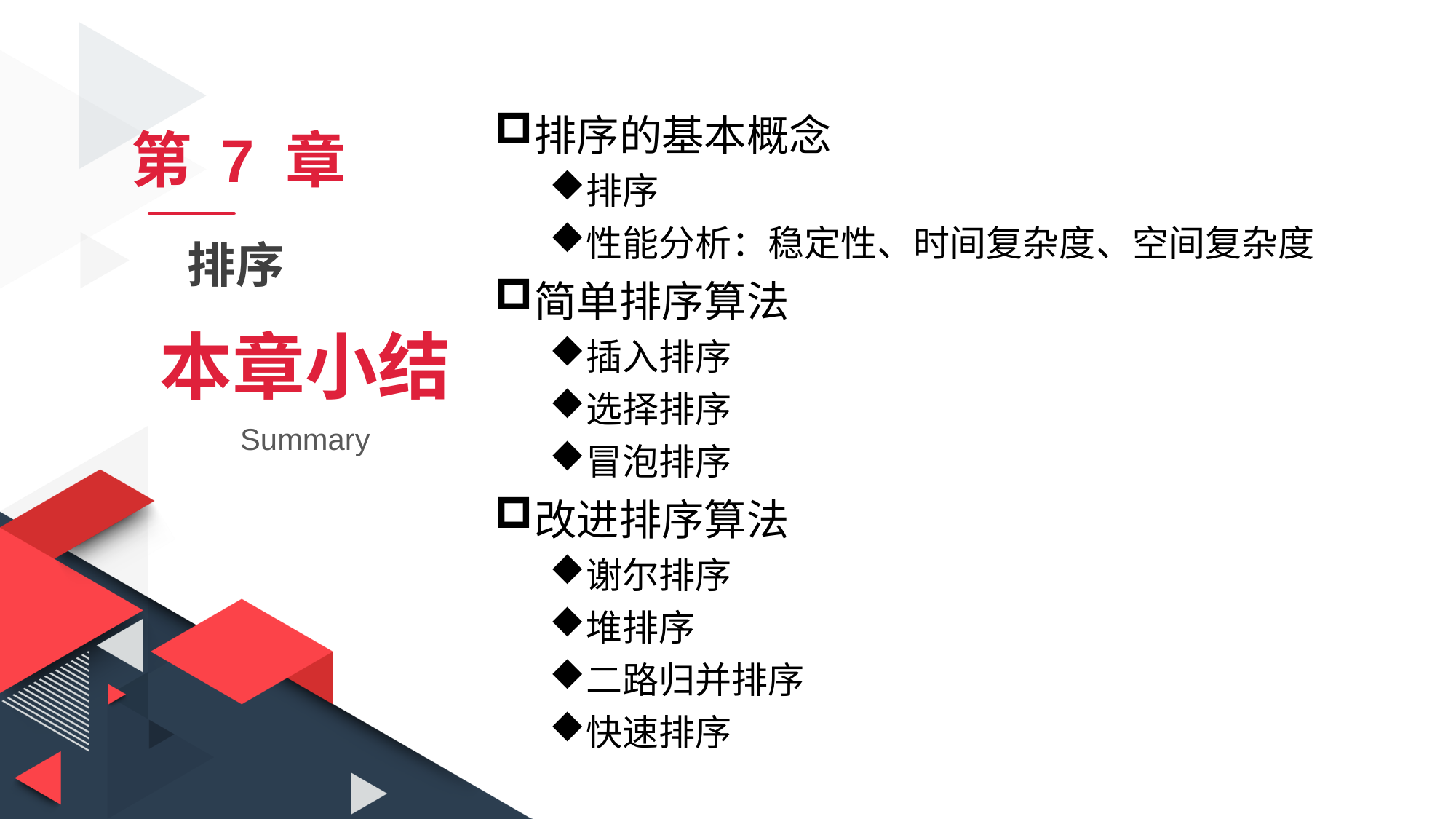

排序的基本概念
排序
性能分析：稳定性、时间复杂度、空间复杂度
简单排序算法
插入排序
选择排序
冒泡排序
改进排序算法
谢尔排序
堆排序
二路归并排序
快速排序

第 7 章
排序
本章小结
Summary